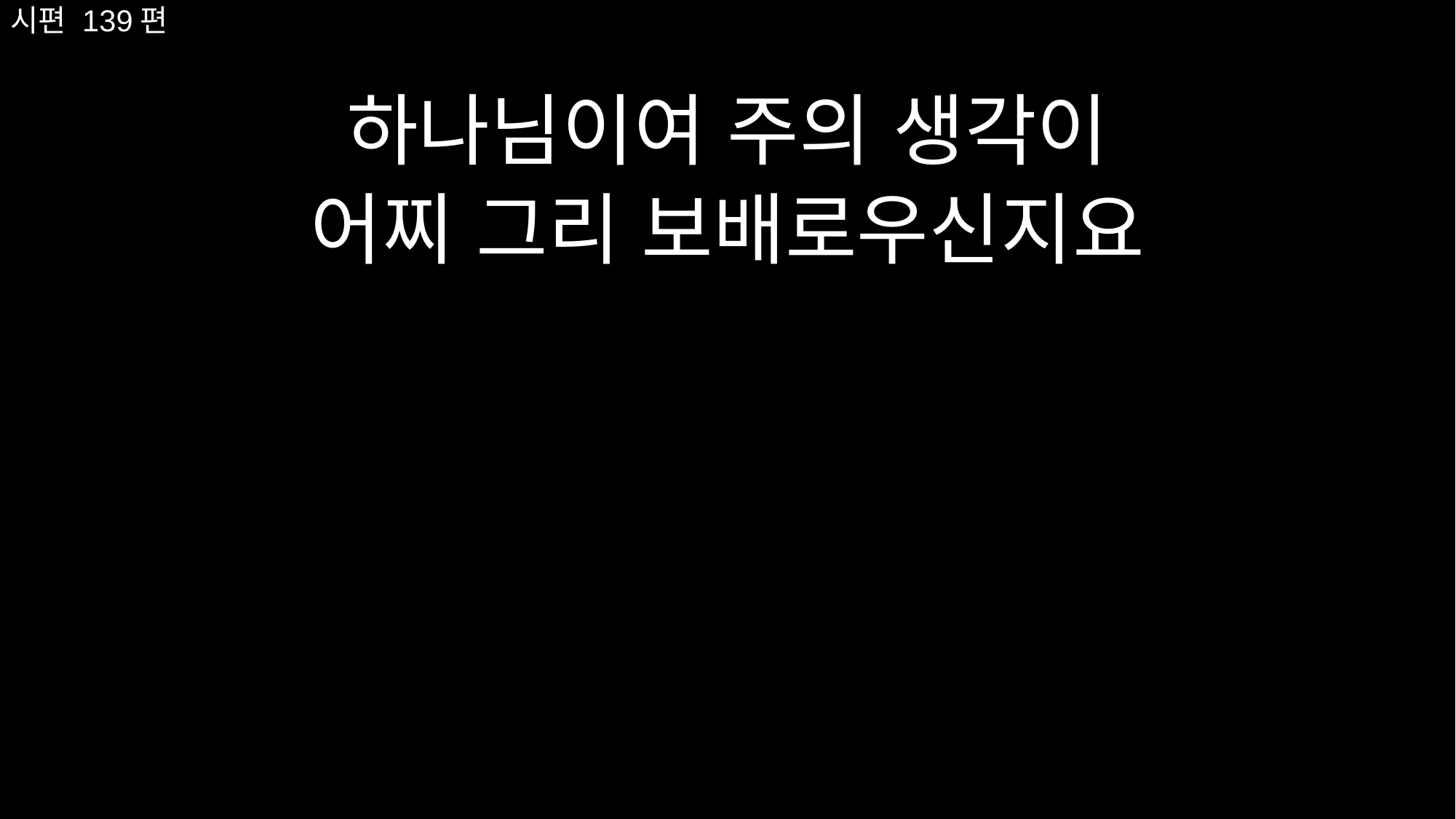

하나님이여 주의 생각이
어찌 그리 보배로우신지요

# 시편 139편